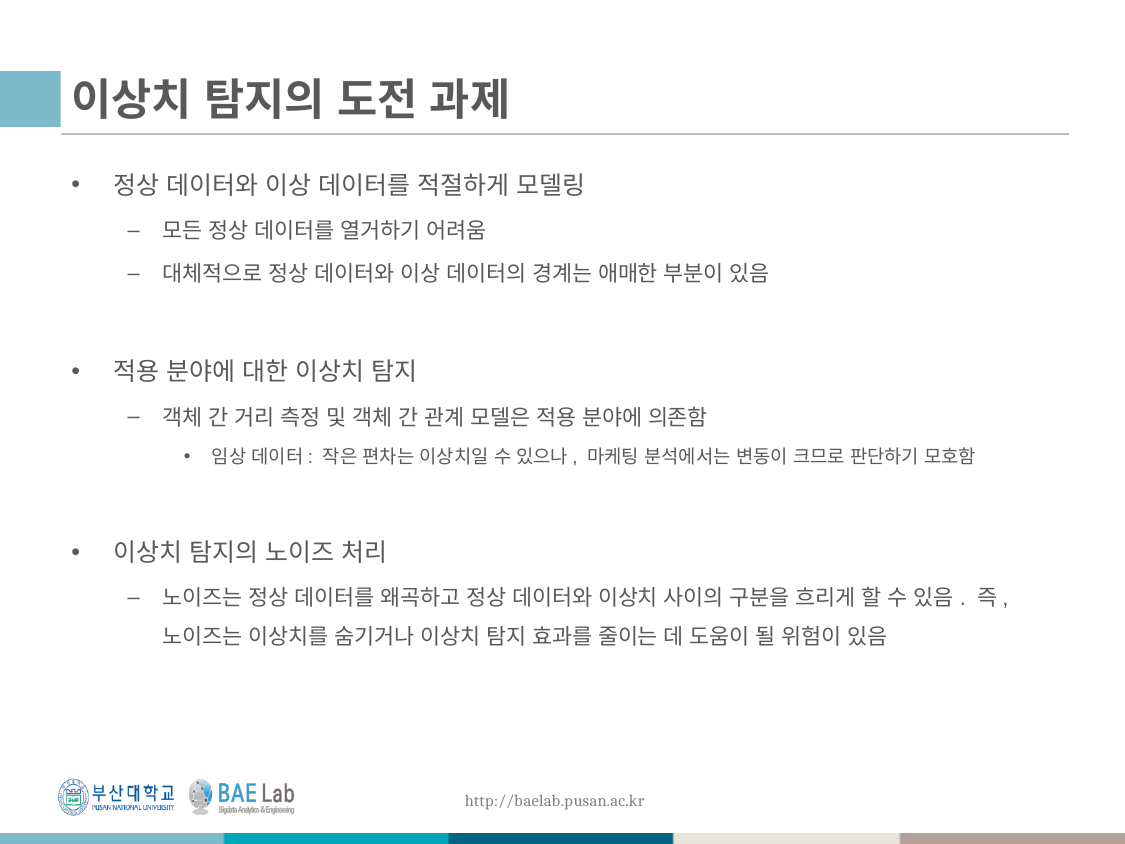

# 이상치 탐지의 도전 과제
정상 데이터와 이상 데이터를 적절하게 모델링
모든 정상 데이터를 열거하기 어려움
대체적으로 정상 데이터와 이상 데이터의 경계는 애매한 부분이 있음

적용 분야에 대한 이상치 탐지
객체 간 거리 측정 및 객체 간 관계 모델은 적용 분야에 의존함
임상 데이터: 작은 편차는 이상치일 수 있으나, 마케팅 분석에서는 변동이 크므로 판단하기 모호함

이상치 탐지의 노이즈 처리
노이즈는 정상 데이터를 왜곡하고 정상 데이터와 이상치 사이의 구분을 흐리게 할 수 있음. 즉, 노이즈는 이상치를 숨기거나 이상치 탐지 효과를 줄이는 데 도움이 될 위험이 있음